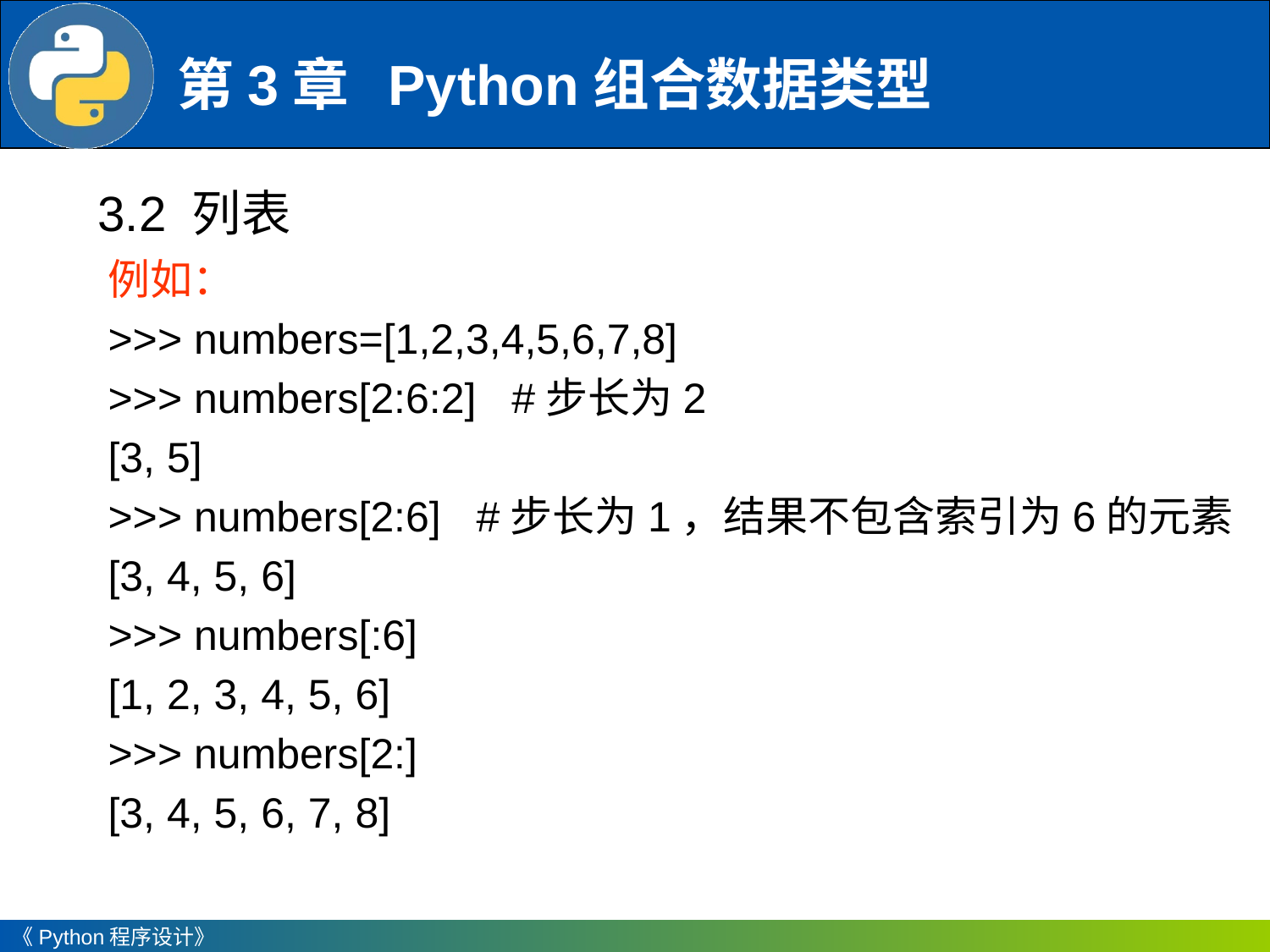

3.2 列表
例如：
>>> numbers=[1,2,3,4,5,6,7,8]
>>> numbers[2:6:2]   #步长为2
[3, 5]
>>> numbers[2:6]   #步长为1，结果不包含索引为6的元素
[3, 4, 5, 6]
>>> numbers[:6]
[1, 2, 3, 4, 5, 6]
>>> numbers[2:]
[3, 4, 5, 6, 7, 8]